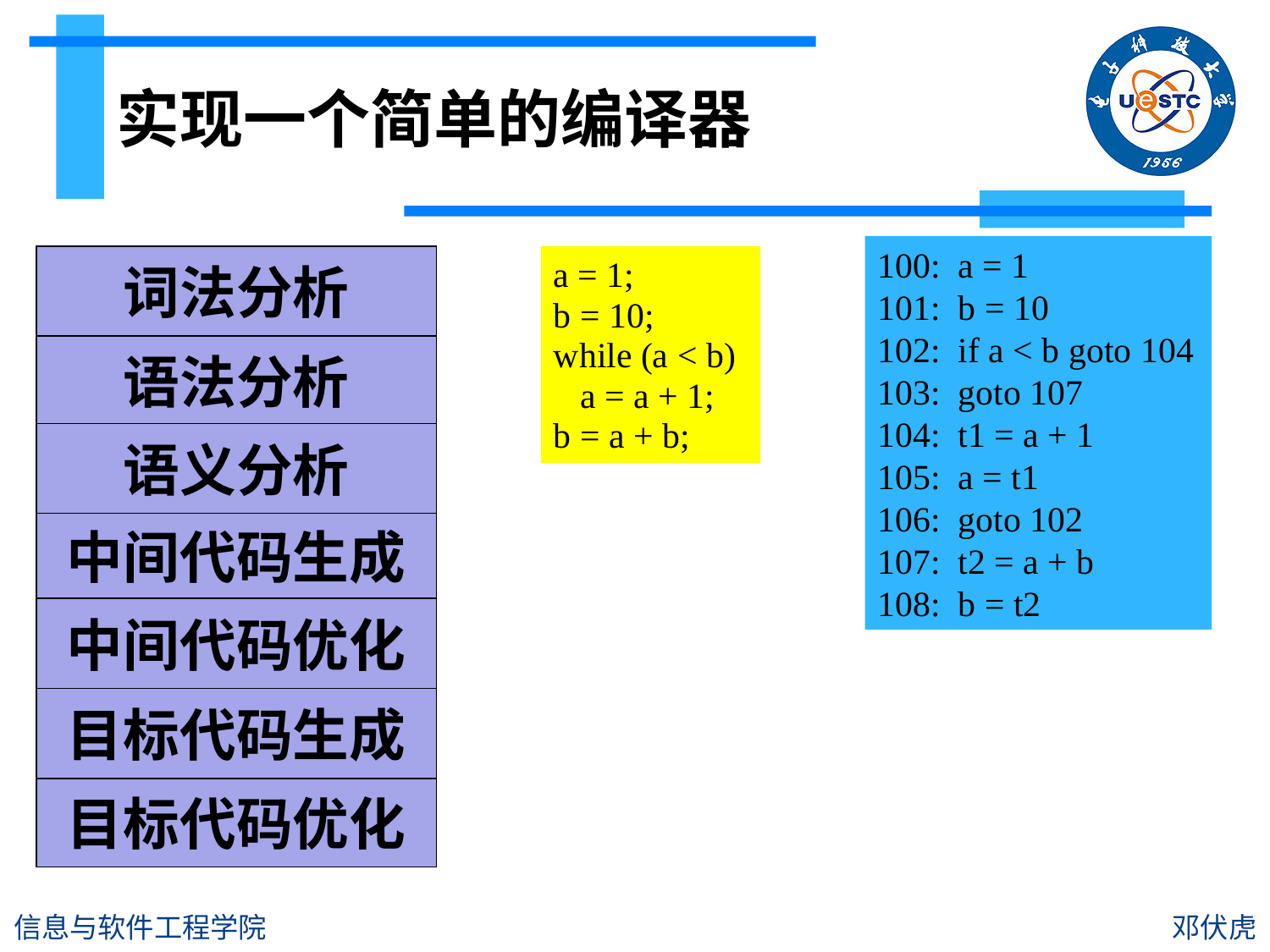

# 实现一个简单的编译器
100:  a = 1
101:  b = 10
102:  if a < b goto 104
103:  goto 107
104:  t1 = a + 1
105:  a = t1
106:  goto 102
107:  t2 = a + b
108:  b = t2
词法分析
a = 1;
b = 10;
while (a < b)
   a = a + 1;
b = a + b;
语法分析
语义分析
中间代码生成
中间代码优化
目标代码生成
目标代码优化
2
信息与软件工程学院
邓伏虎